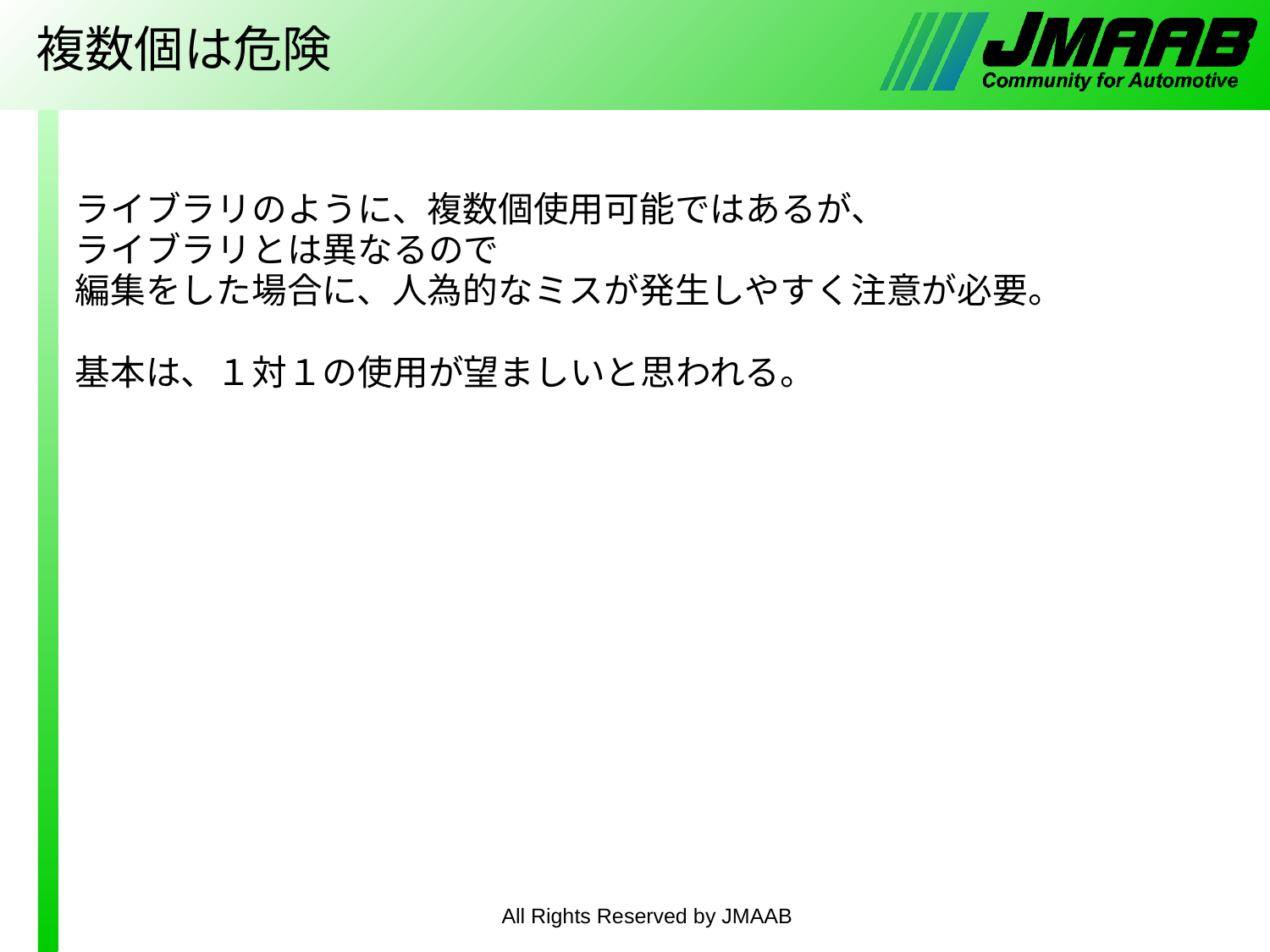

# 複数個は危険
ライブラリのように、複数個使用可能ではあるが、
ライブラリとは異なるので
編集をした場合に、人為的なミスが発生しやすく注意が必要。

基本は、１対１の使用が望ましいと思われる。